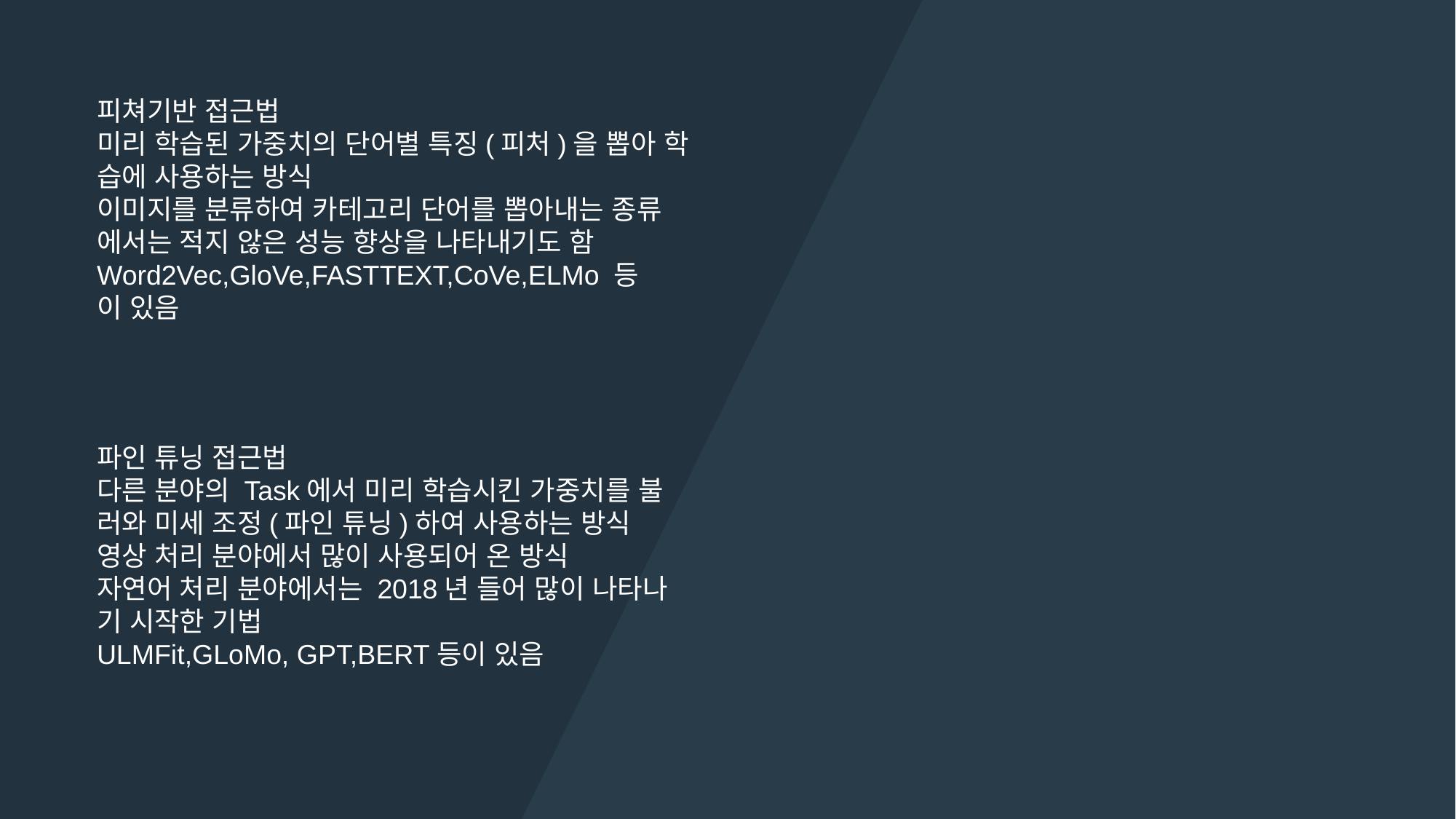

피쳐기반 접근법
미리 학습된 가중치의 단어별 특징(피처)을 뽑아 학
습에 사용하는 방식
이미지를 분류하여 카테고리 단어를 뽑아내는 종류
에서는 적지 않은 성능 향상을 나타내기도 함
Word2Vec,GloVe,FASTTEXT,CoVe,ELMo 등
이 있음
파인 튜닝 접근법
다른 분야의 Task에서 미리 학습시킨 가중치를 불
러와 미세 조정(파인 튜닝)하여 사용하는 방식
영상 처리 분야에서 많이 사용되어 온 방식
자연어 처리 분야에서는 2018년 들어 많이 나타나
기 시작한 기법
ULMFit,GLoMo, GPT,BERT등이 있음